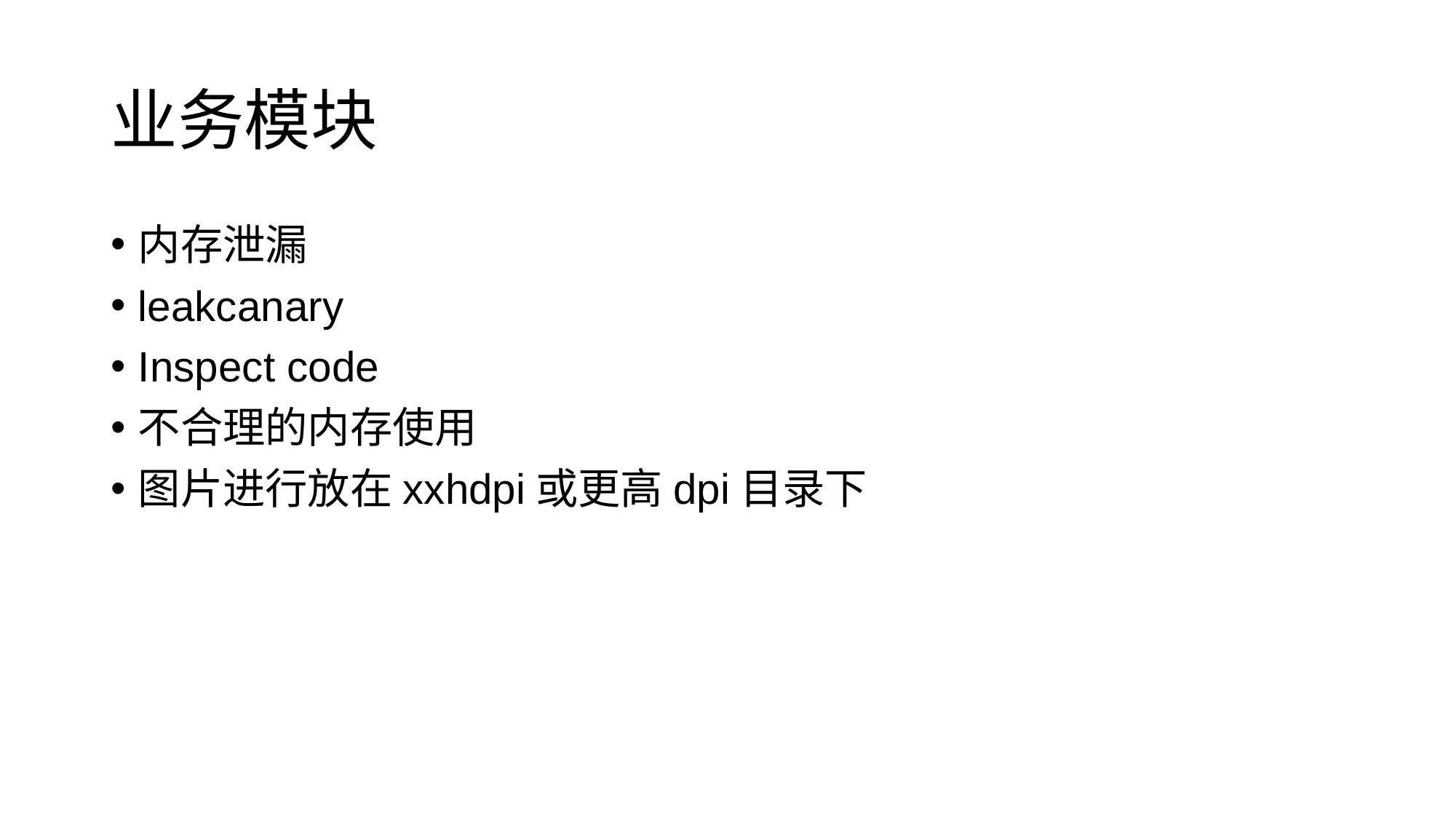

# 业务模块
内存泄漏
leakcanary
Inspect code
不合理的内存使用
图片进行放在xxhdpi或更高dpi目录下